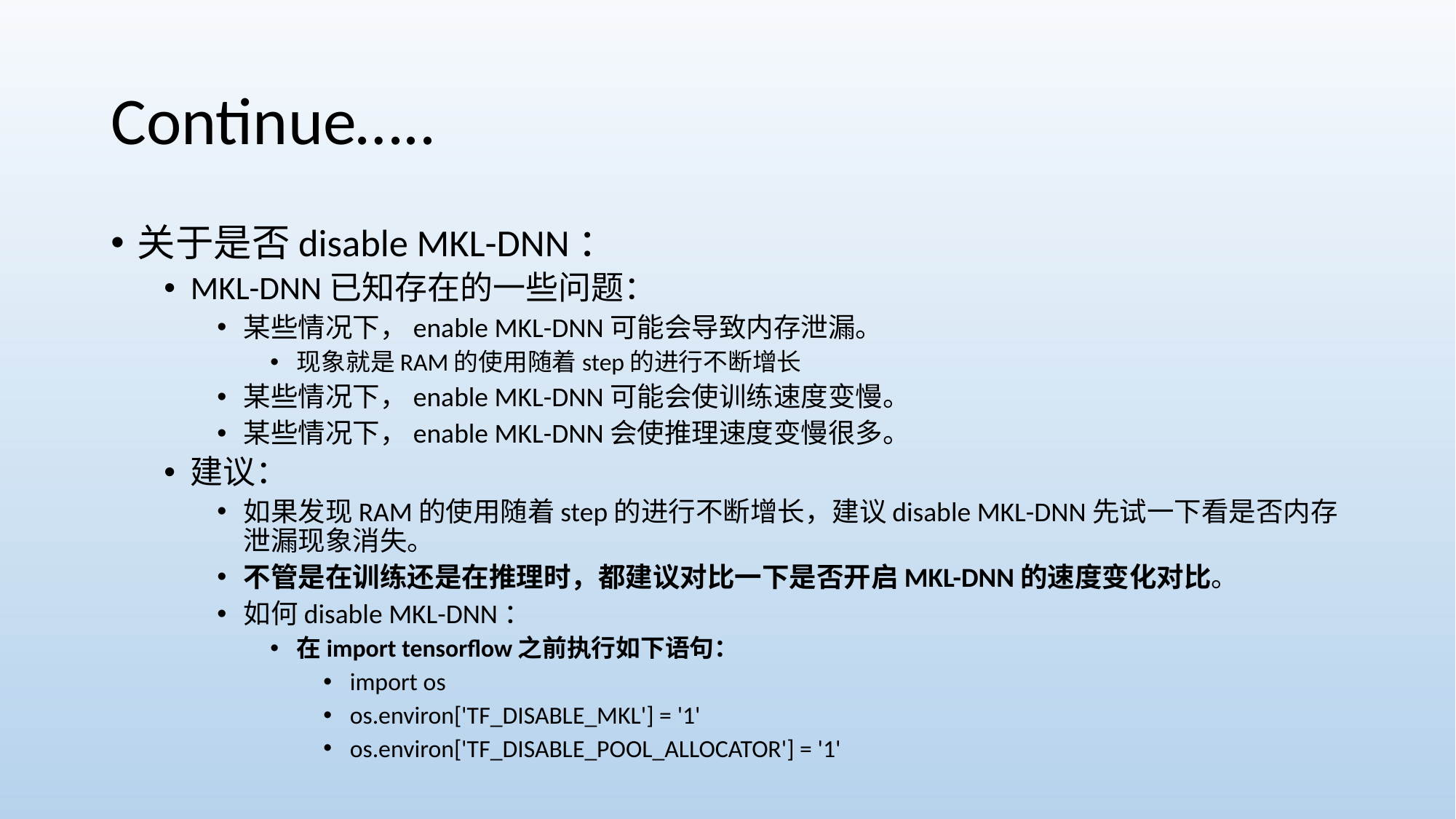

# Continue…..
关于是否disable MKL-DNN：
MKL-DNN已知存在的一些问题：
某些情况下，enable MKL-DNN可能会导致内存泄漏。
现象就是RAM的使用随着step的进行不断增长
某些情况下，enable MKL-DNN可能会使训练速度变慢。
某些情况下，enable MKL-DNN会使推理速度变慢很多。
建议：
如果发现RAM的使用随着step的进行不断增长，建议disable MKL-DNN先试一下看是否内存泄漏现象消失。
不管是在训练还是在推理时，都建议对比一下是否开启MKL-DNN的速度变化对比。
如何disable MKL-DNN：
在import tensorflow之前执行如下语句：
import os
os.environ['TF_DISABLE_MKL'] = '1'
os.environ['TF_DISABLE_POOL_ALLOCATOR'] = '1'